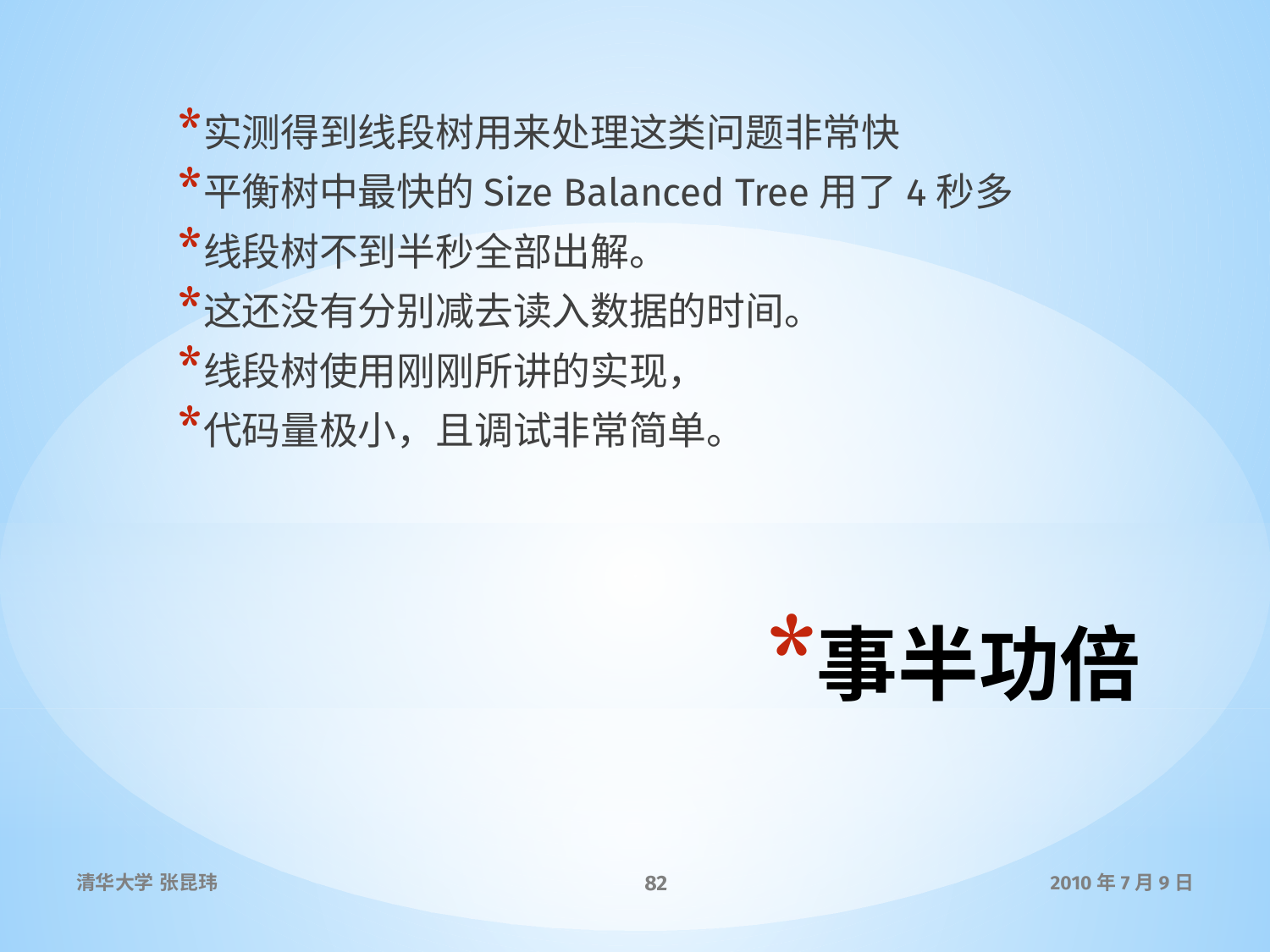

实测得到线段树用来处理这类问题非常快
平衡树中最快的Size Balanced Tree用了4秒多
线段树不到半秒全部出解。
这还没有分别减去读入数据的时间。
线段树使用刚刚所讲的实现，
代码量极小，且调试非常简单。
# 事半功倍
清华大学 张昆玮
82
2010年7月9日